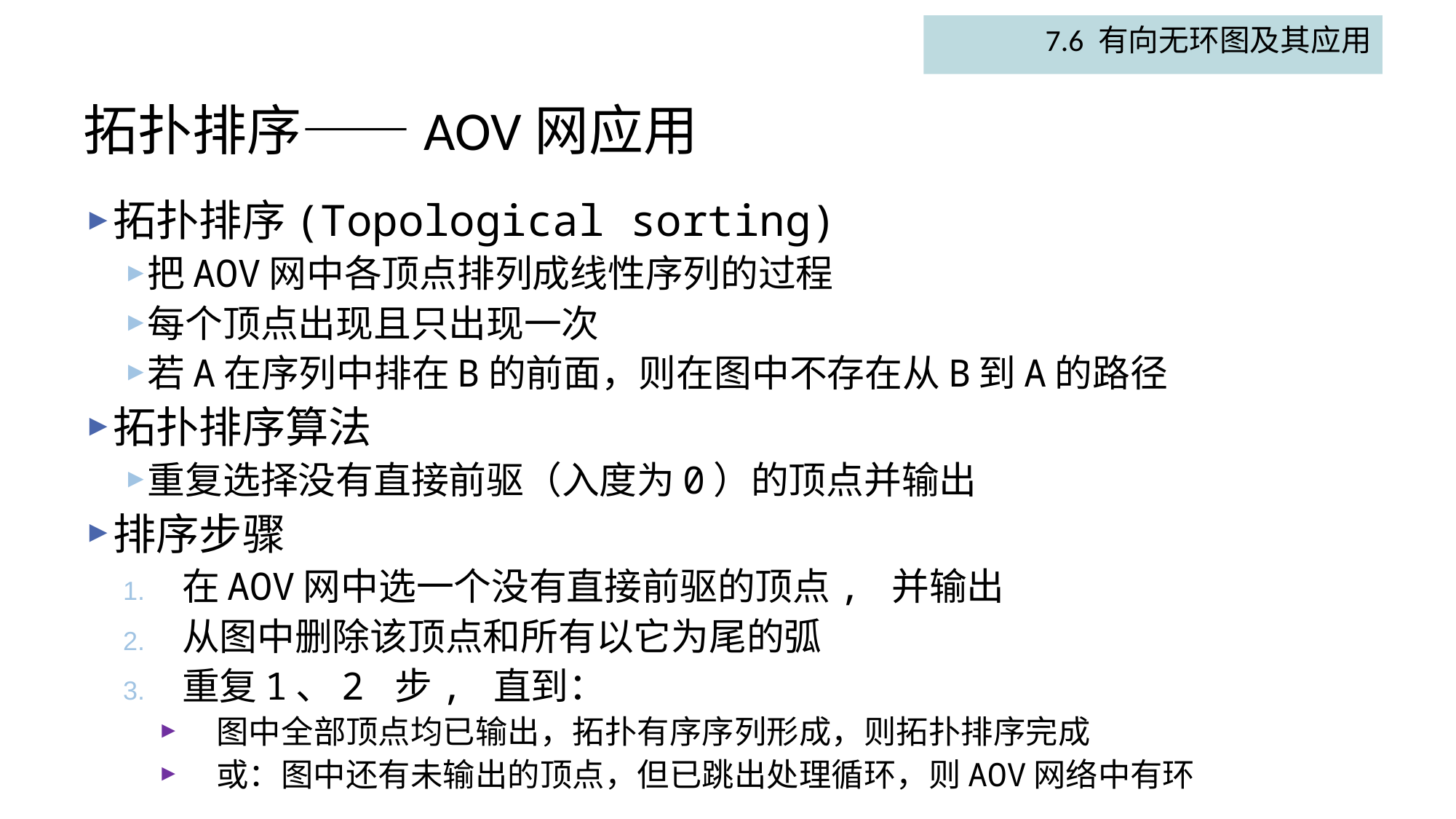

7.6 有向无环图及其应用
# 拓扑排序——AOV网应用
拓扑排序(Topological sorting)
把AOV网中各顶点排列成线性序列的过程
每个顶点出现且只出现一次
若A在序列中排在B的前面，则在图中不存在从B到A的路径
拓扑排序算法
重复选择没有直接前驱（入度为0）的顶点并输出
排序步骤
在AOV网中选一个没有直接前驱的顶点, 并输出
从图中删除该顶点和所有以它为尾的弧
重复1、2 步, 直到：
图中全部顶点均已输出，拓扑有序序列形成，则拓扑排序完成
或：图中还有未输出的顶点，但已跳出处理循环，则AOV网络中有环